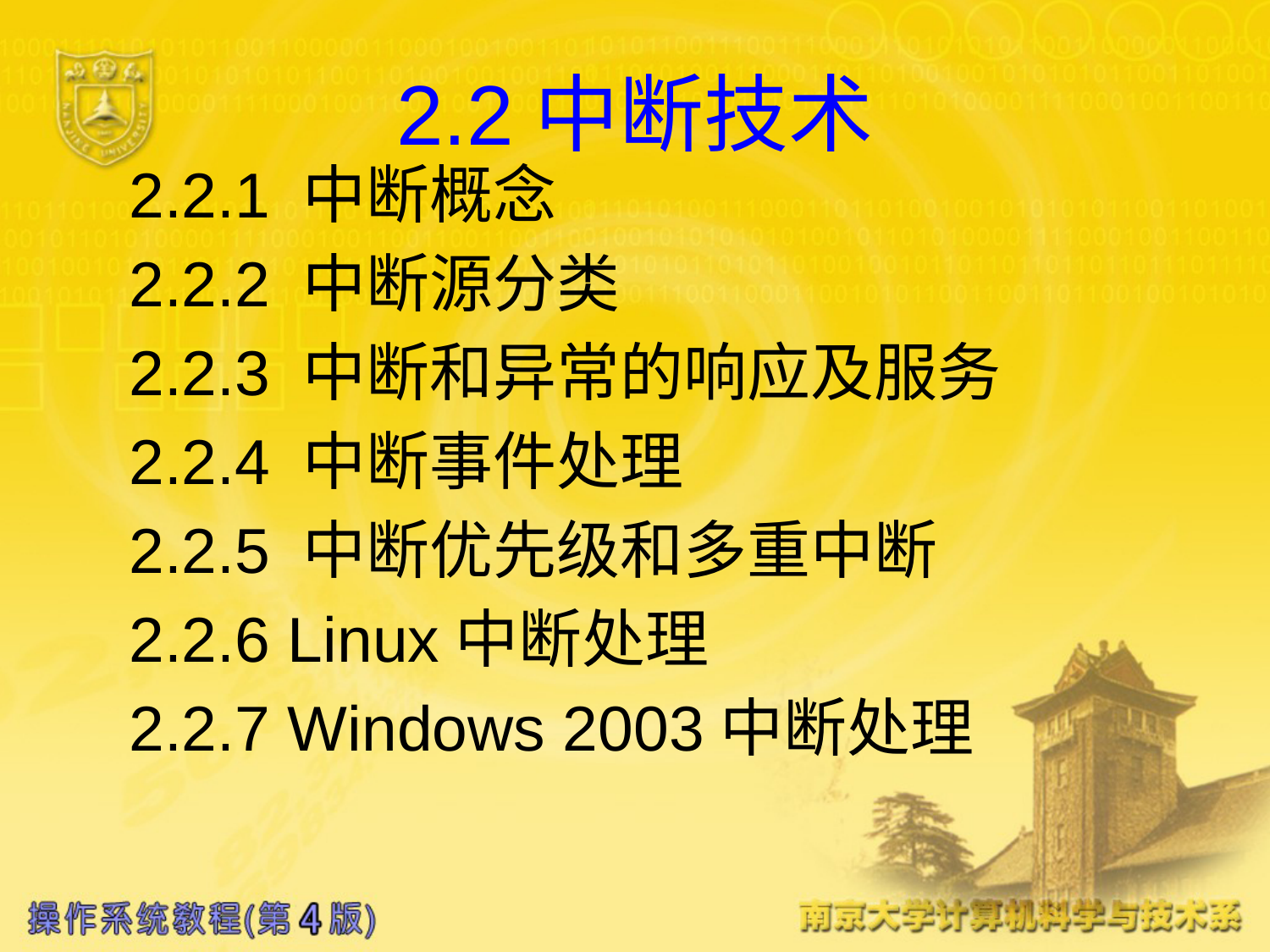

# 2.2中断技术
2.2.1 中断概念
2.2.2 中断源分类
2.2.3 中断和异常的响应及服务
2.2.4 中断事件处理
2.2.5 中断优先级和多重中断
2.2.6 Linux中断处理
2.2.7 Windows 2003中断处理